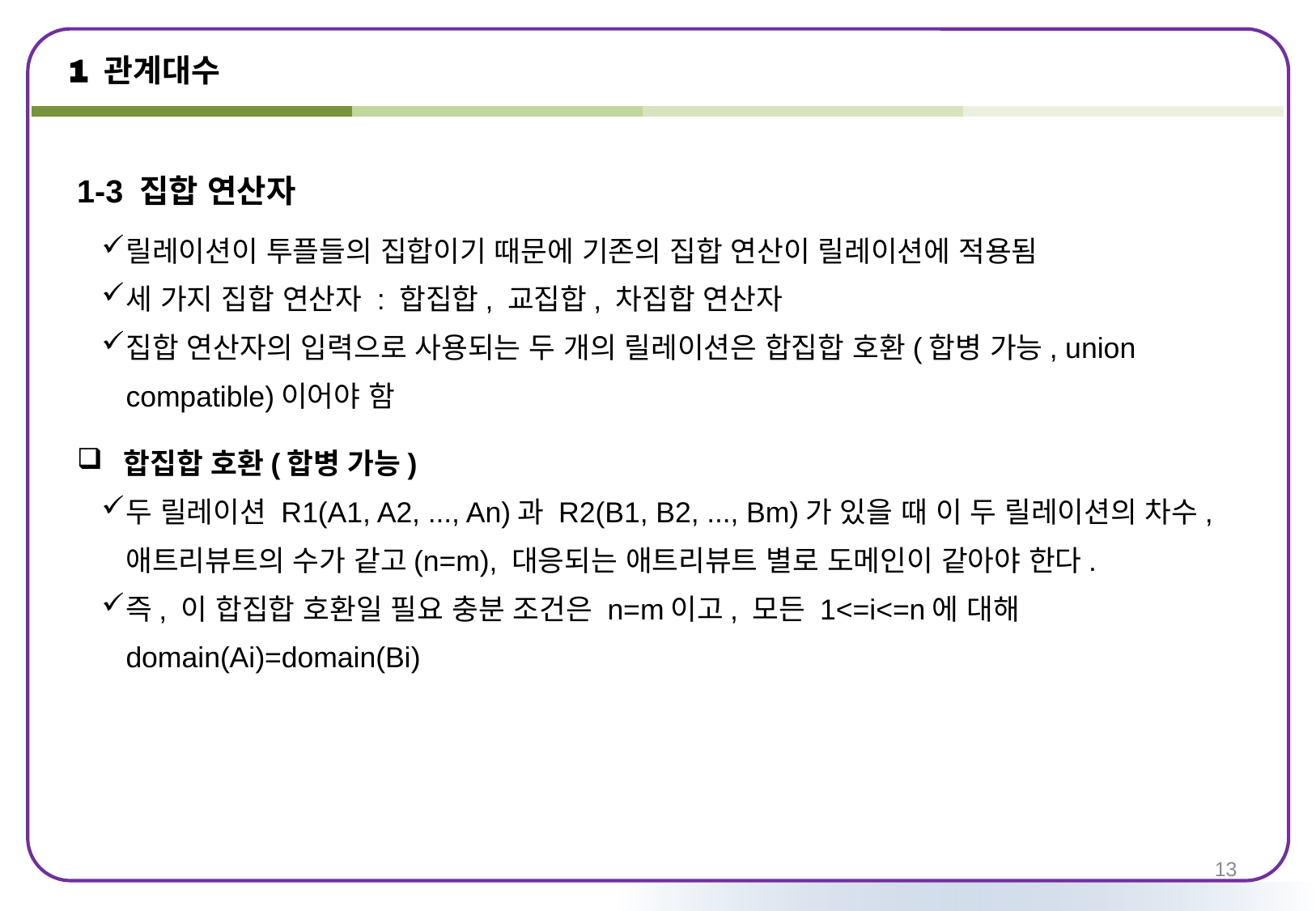

# 1 관계대수
1-3 집합 연산자
릴레이션이 투플들의 집합이기 때문에 기존의 집합 연산이 릴레이션에 적용됨
세 가지 집합 연산자 : 합집합, 교집합, 차집합 연산자
집합 연산자의 입력으로 사용되는 두 개의 릴레이션은 합집합 호환(합병 가능, union compatible)이어야 함
합집합 호환(합병 가능)
두 릴레이션 R1(A1, A2, ..., An)과 R2(B1, B2, ..., Bm)가 있을 때 이 두 릴레이션의 차수, 애트리뷰트의 수가 같고(n=m), 대응되는 애트리뷰트 별로 도메인이 같아야 한다.
즉, 이 합집합 호환일 필요 충분 조건은 n=m이고, 모든 1<=i<=n에 대해 domain(Ai)=domain(Bi)

13